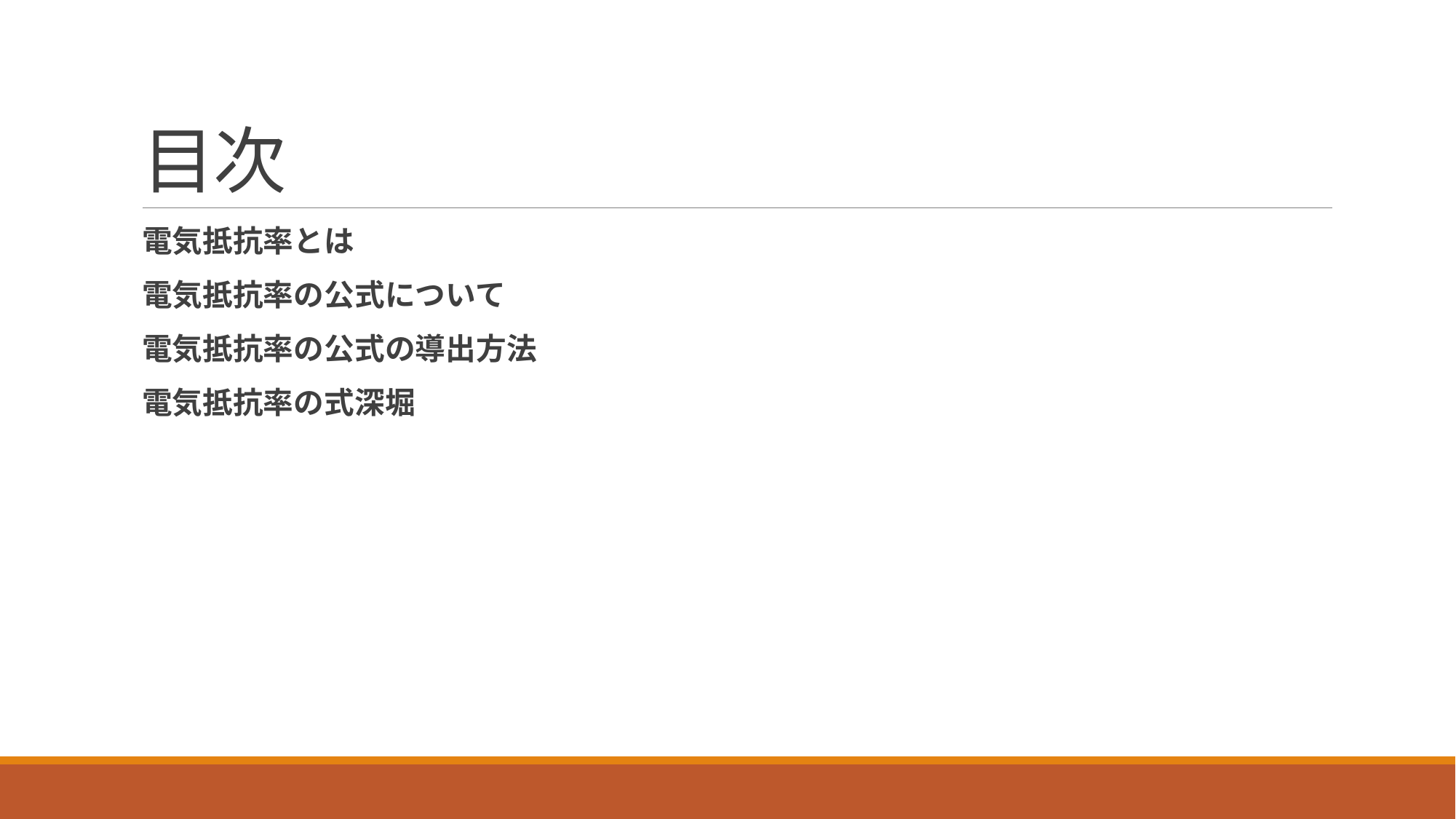

# 目次
電気抵抗率とは
電気抵抗率の公式について
電気抵抗率の公式の導出方法
電気抵抗率の式深堀